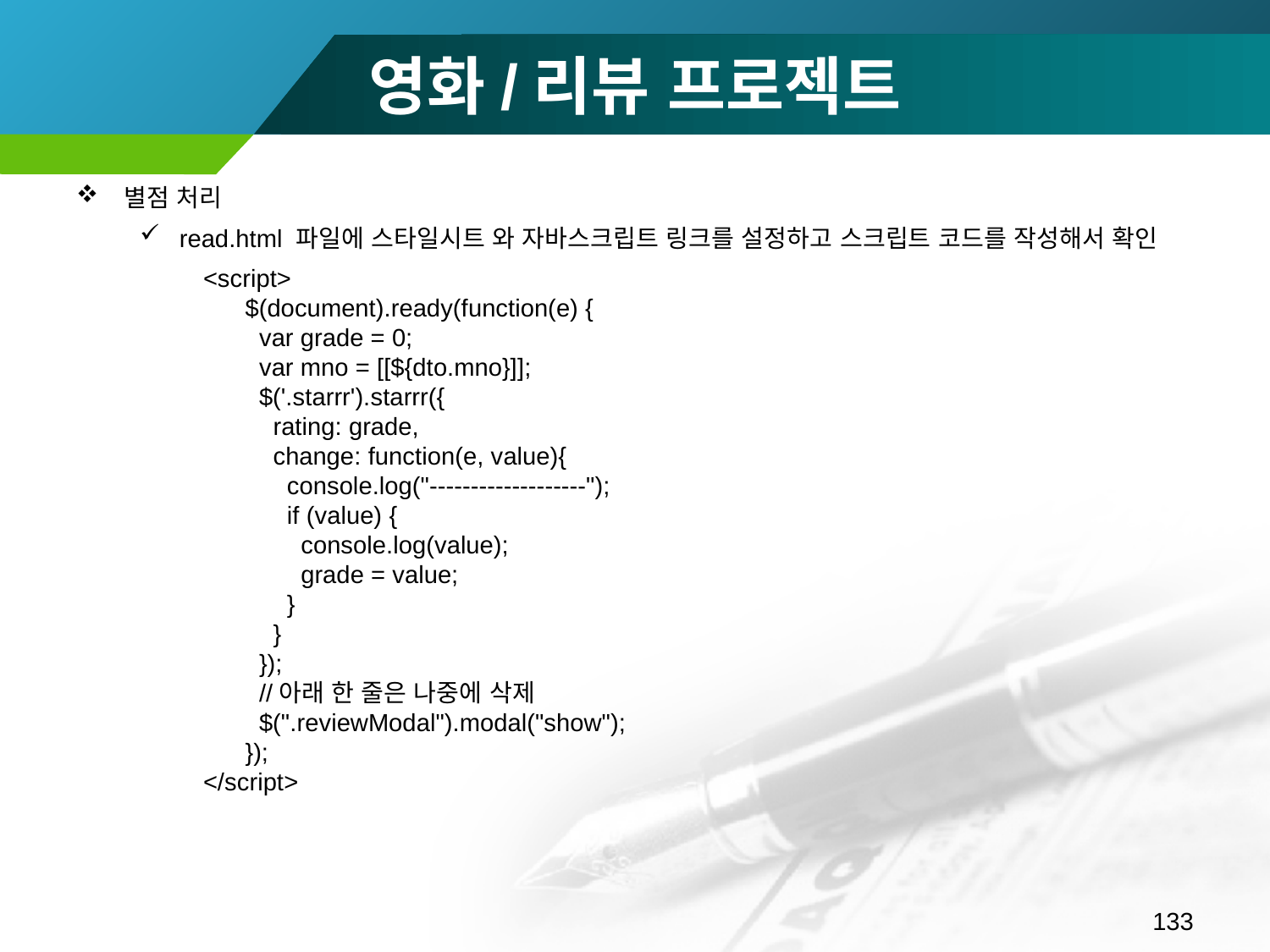

# 영화/리뷰 프로젝트
별점 처리
read.html 파일에 스타일시트 와 자바스크립트 링크를 설정하고 스크립트 코드를 작성해서 확인
<script>
      $(document).ready(function(e) {
        var grade = 0;
        var mno = [[${dto.mno}]];
        $('.starrr').starrr({
          rating: grade,
          change: function(e, value){
            console.log("-------------------");
            if (value) {
              console.log(value);
              grade = value;
            }
          }
        });
        //아래 한 줄은 나중에 삭제
        $(".reviewModal").modal("show");
      });
</script>
133